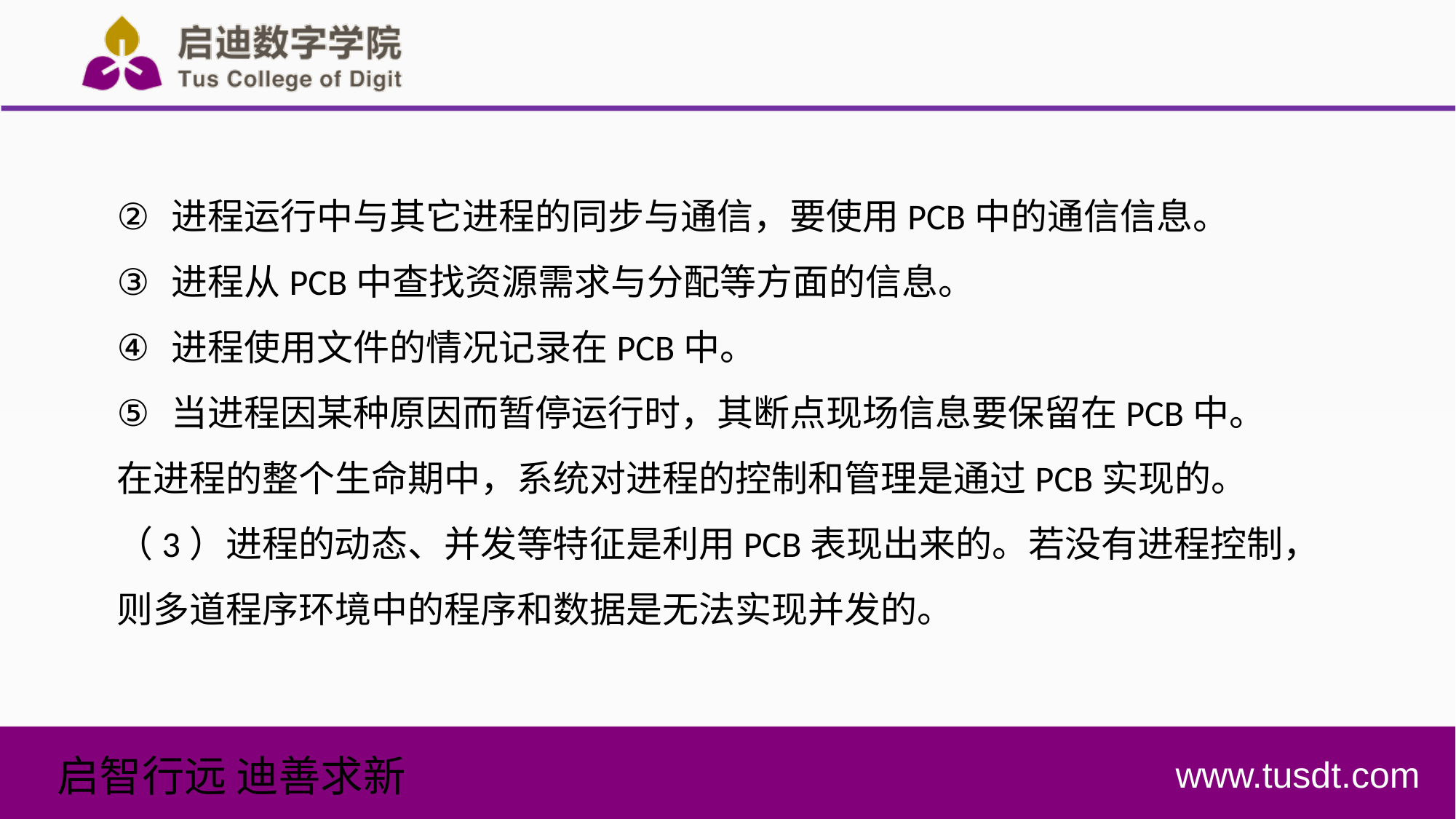

进程运行中与其它进程的同步与通信，要使用PCB中的通信信息。
进程从PCB中查找资源需求与分配等方面的信息。
进程使用文件的情况记录在PCB中。
当进程因某种原因而暂停运行时，其断点现场信息要保留在PCB中。
在进程的整个生命期中，系统对进程的控制和管理是通过PCB实现的。
（3）进程的动态、并发等特征是利用PCB表现出来的。若没有进程控制，则多道程序环境中的程序和数据是无法实现并发的。